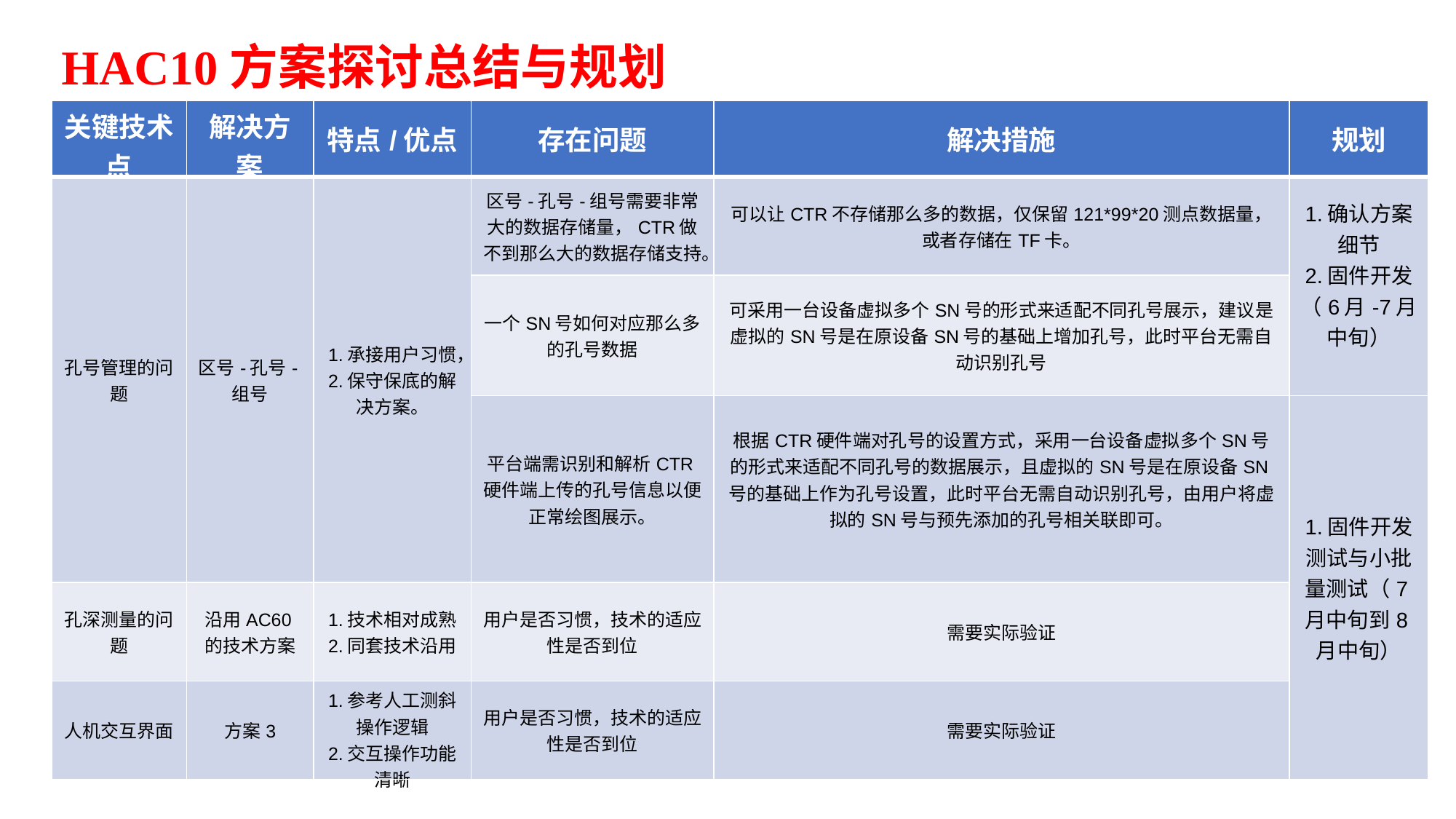

HAC10方案探讨总结与规划
| 关键技术点 | 解决方案 | 特点/优点 | 存在问题 | 解决措施 | 规划 |
| --- | --- | --- | --- | --- | --- |
| 孔号管理的问题 | 区号-孔号-组号 | 1.承接用户习惯， 2.保守保底的解决方案。 | 区号-孔号-组号需要非常大的数据存储量，CTR做不到那么大的数据存储支持。 | 可以让CTR不存储那么多的数据，仅保留121\*99\*20测点数据量，或者存储在TF卡。 | 1.确认方案细节 2.固件开发（6月-7月中旬） |
|  |  |  | 一个SN号如何对应那么多的孔号数据 | 可采用一台设备虚拟多个SN号的形式来适配不同孔号展示，建议是虚拟的SN号是在原设备SN号的基础上增加孔号，此时平台无需自动识别孔号 |  |
|  |  |  | 平台端需识别和解析CTR硬件端上传的孔号信息以便正常绘图展示。 | 根据CTR硬件端对孔号的设置方式，采用一台设备虚拟多个SN号的形式来适配不同孔号的数据展示，且虚拟的SN号是在原设备SN号的基础上作为孔号设置，此时平台无需自动识别孔号，由用户将虚拟的SN号与预先添加的孔号相关联即可。 | 1.固件开发测试与小批量测试（7月中旬到8月中旬） |
| 孔深测量的问题 | 沿用AC60的技术方案 | 1.技术相对成熟 2.同套技术沿用 | 用户是否习惯，技术的适应性是否到位 | 需要实际验证 |  |
| 人机交互界面 | 方案3 | 1.参考人工测斜操作逻辑 2.交互操作功能清晰 | 用户是否习惯，技术的适应性是否到位 | 需要实际验证 |  |